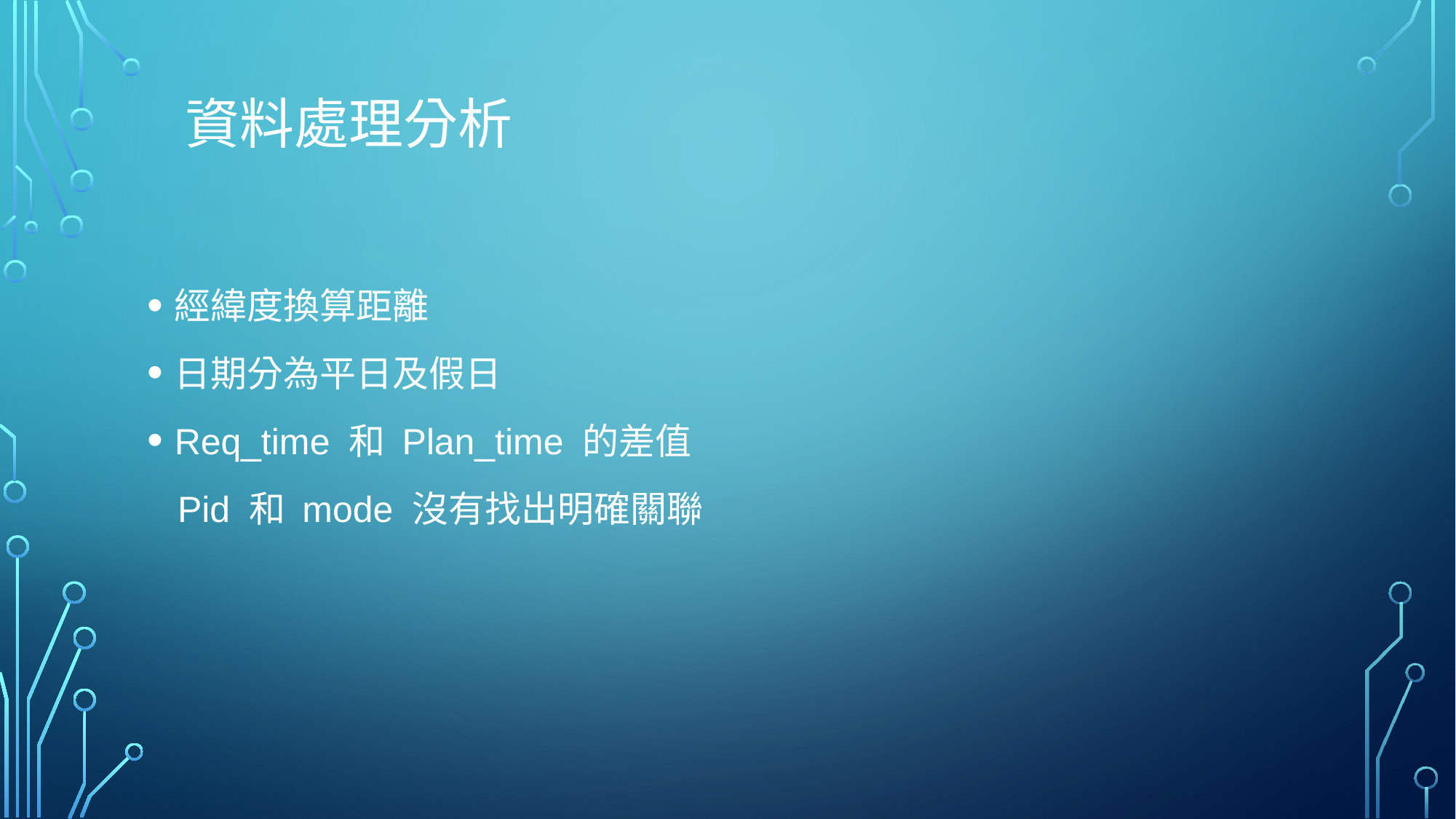

資料處理分析
經緯度換算距離
日期分為平日及假日
Req_time 和 Plan_time 的差值
   Pid 和 mode 沒有找出明確關聯